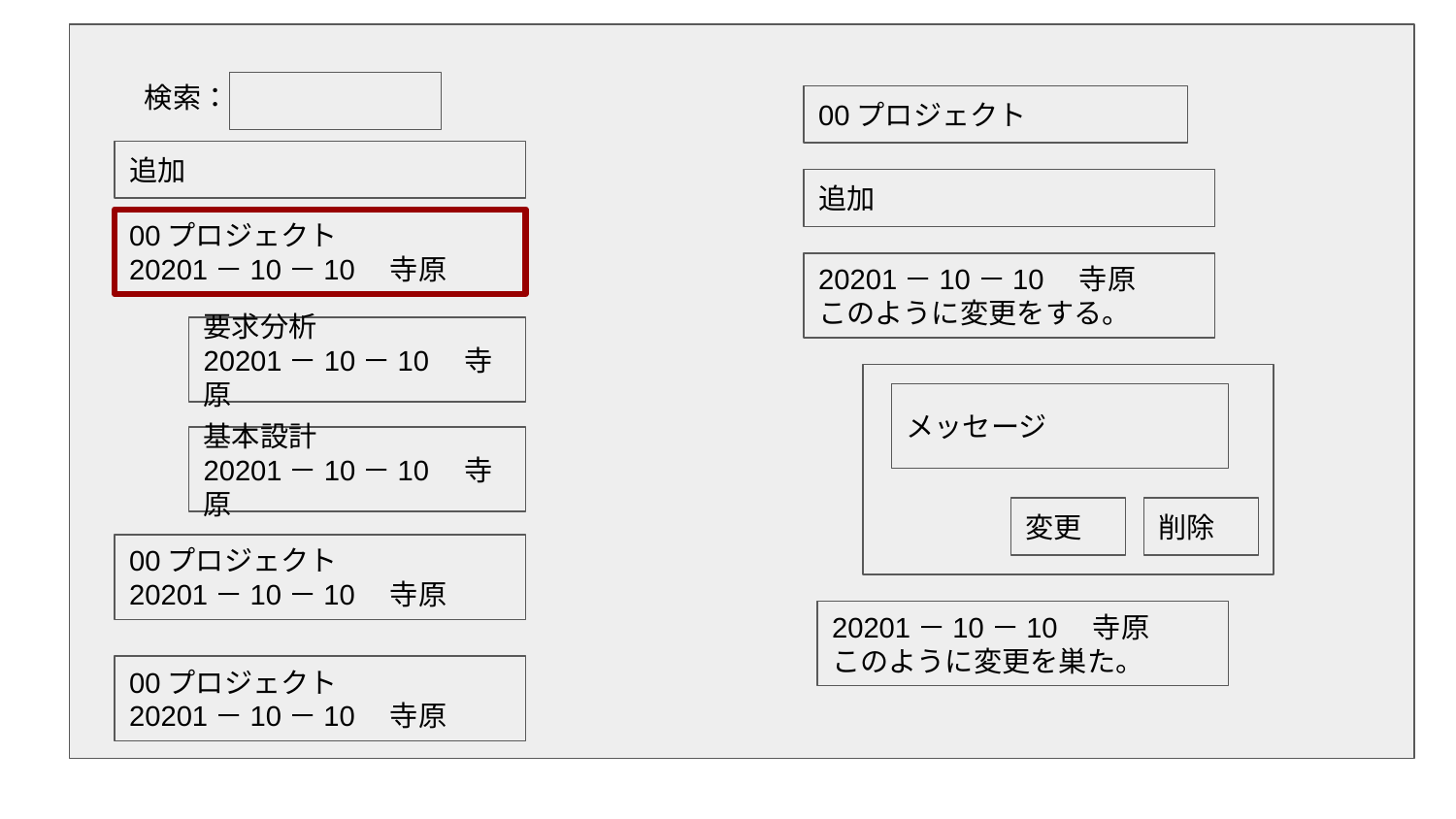

検索：

00プロジェクト
追加
追加
00プロジェクト
20201－10－10　寺原
20201－10－10　寺原
このように変更をする。
要求分析
20201－10－10　寺原

メッセージ
基本設計
20201－10－10　寺原
変更
削除
00プロジェクト
20201－10－10　寺原
20201－10－10　寺原
このように変更を巣た。
00プロジェクト
20201－10－10　寺原